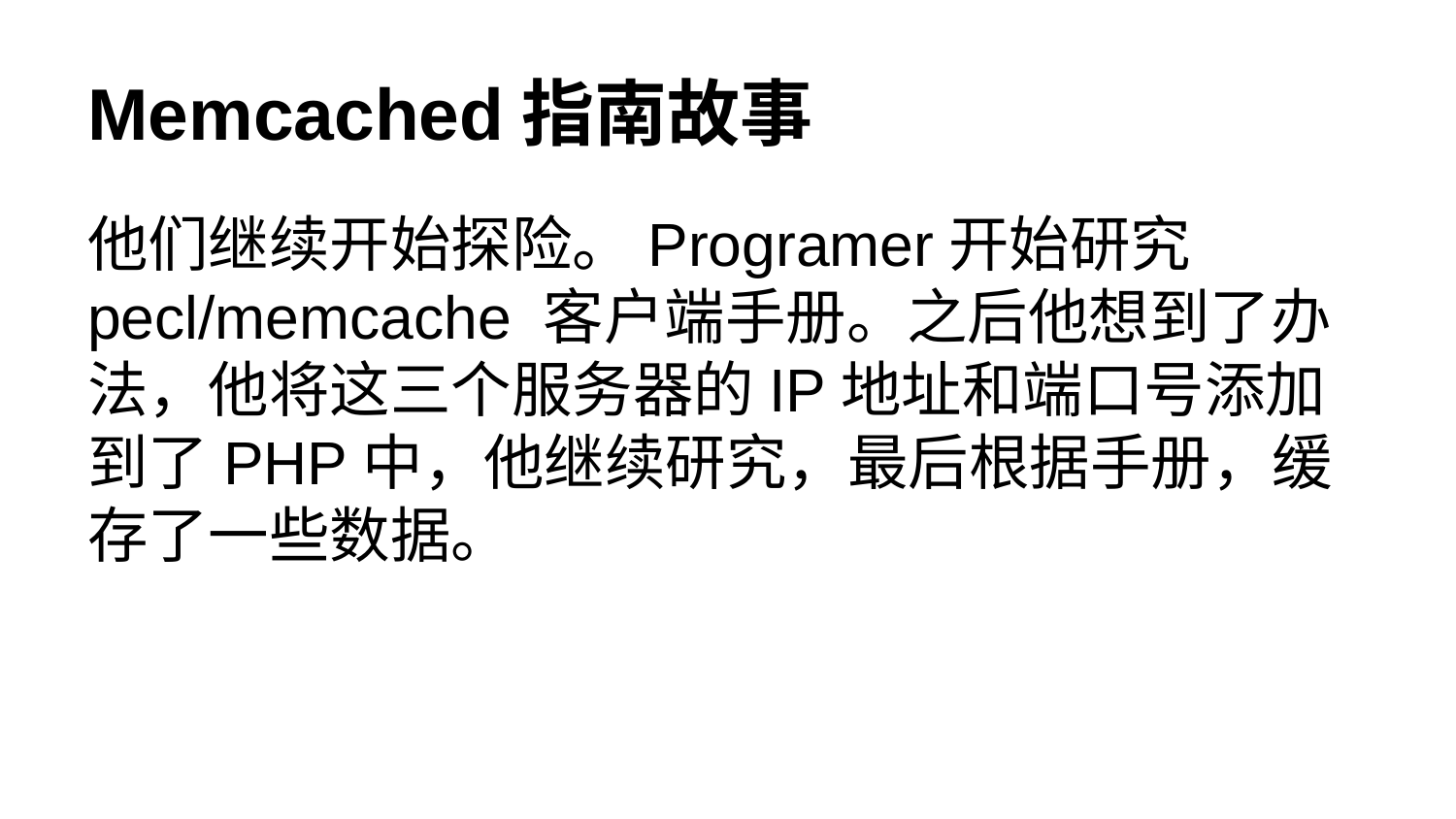

# Memcached指南故事
他们继续开始探险。Programer开始研究pecl/memcache 客户端手册。之后他想到了办法，他将这三个服务器的IP地址和端口号添加到了PHP中，他继续研究，最后根据手册，缓存了一些数据。